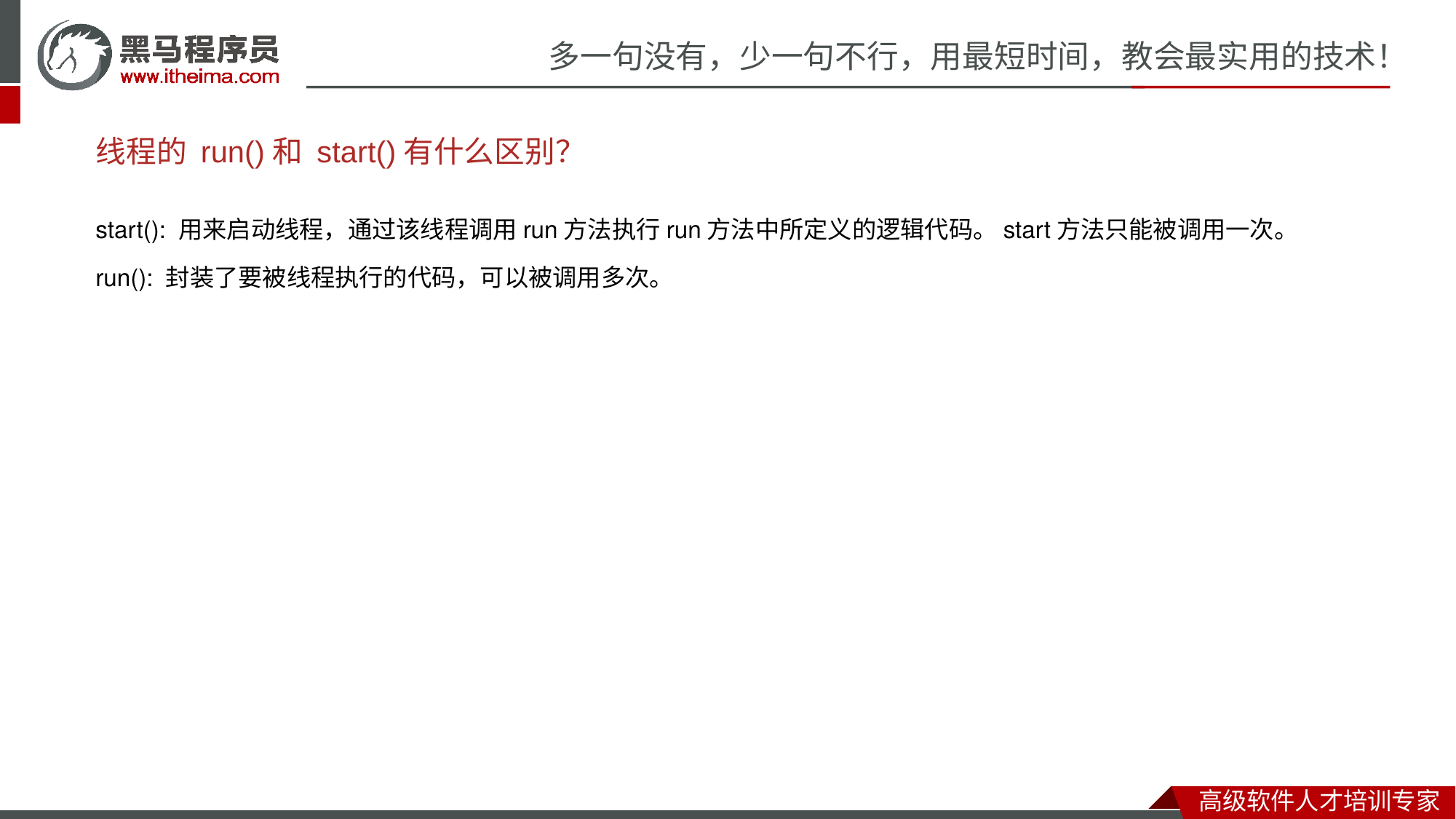

# 线程的 run()和 start()有什么区别？
start(): 用来启动线程，通过该线程调用run方法执行run方法中所定义的逻辑代码。start方法只能被调用一次。
run(): 封装了要被线程执行的代码，可以被调用多次。